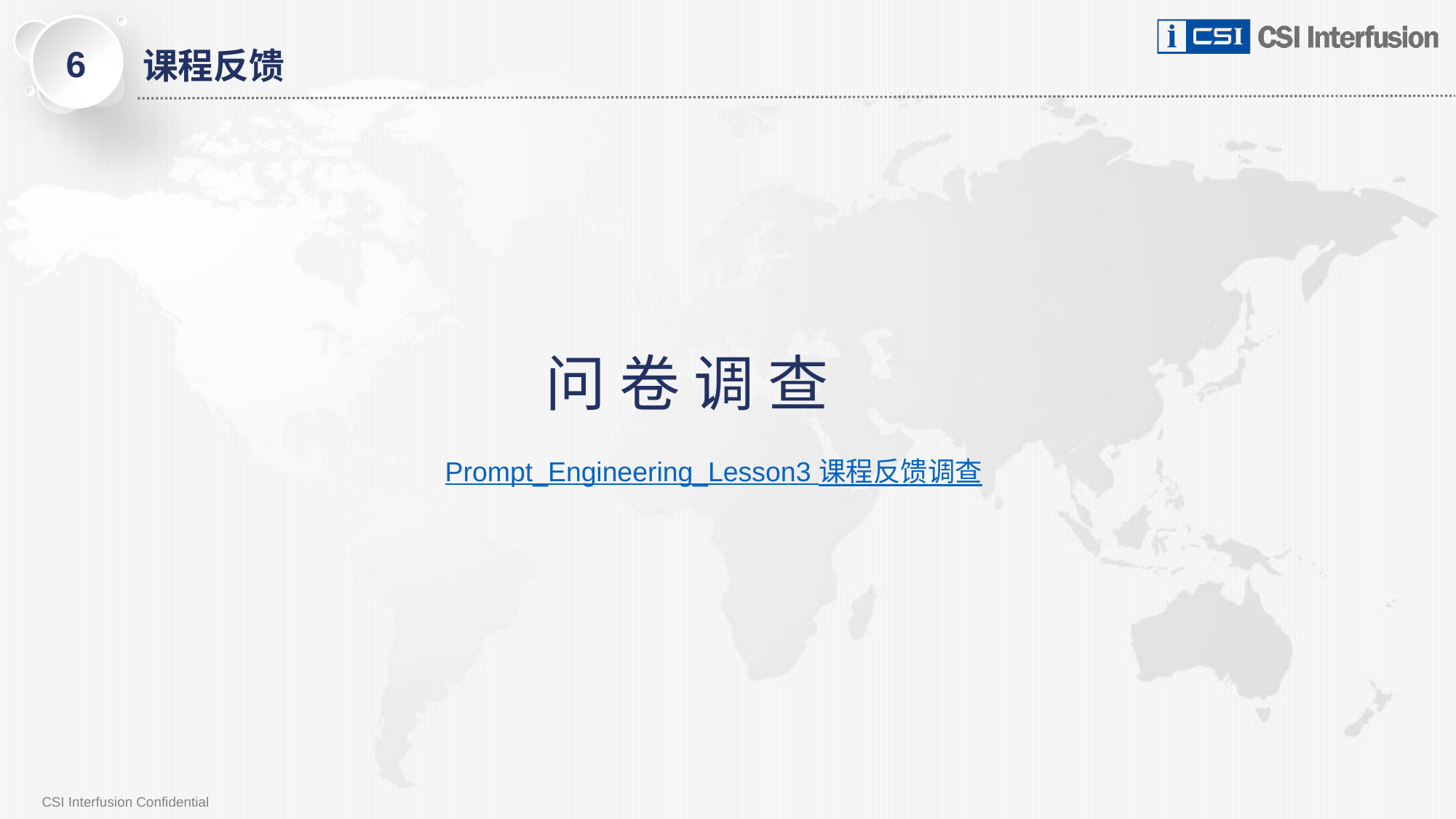

6

课程反馈
问 卷 调 查
Prompt_Engineering_Lesson3 课程反馈调查